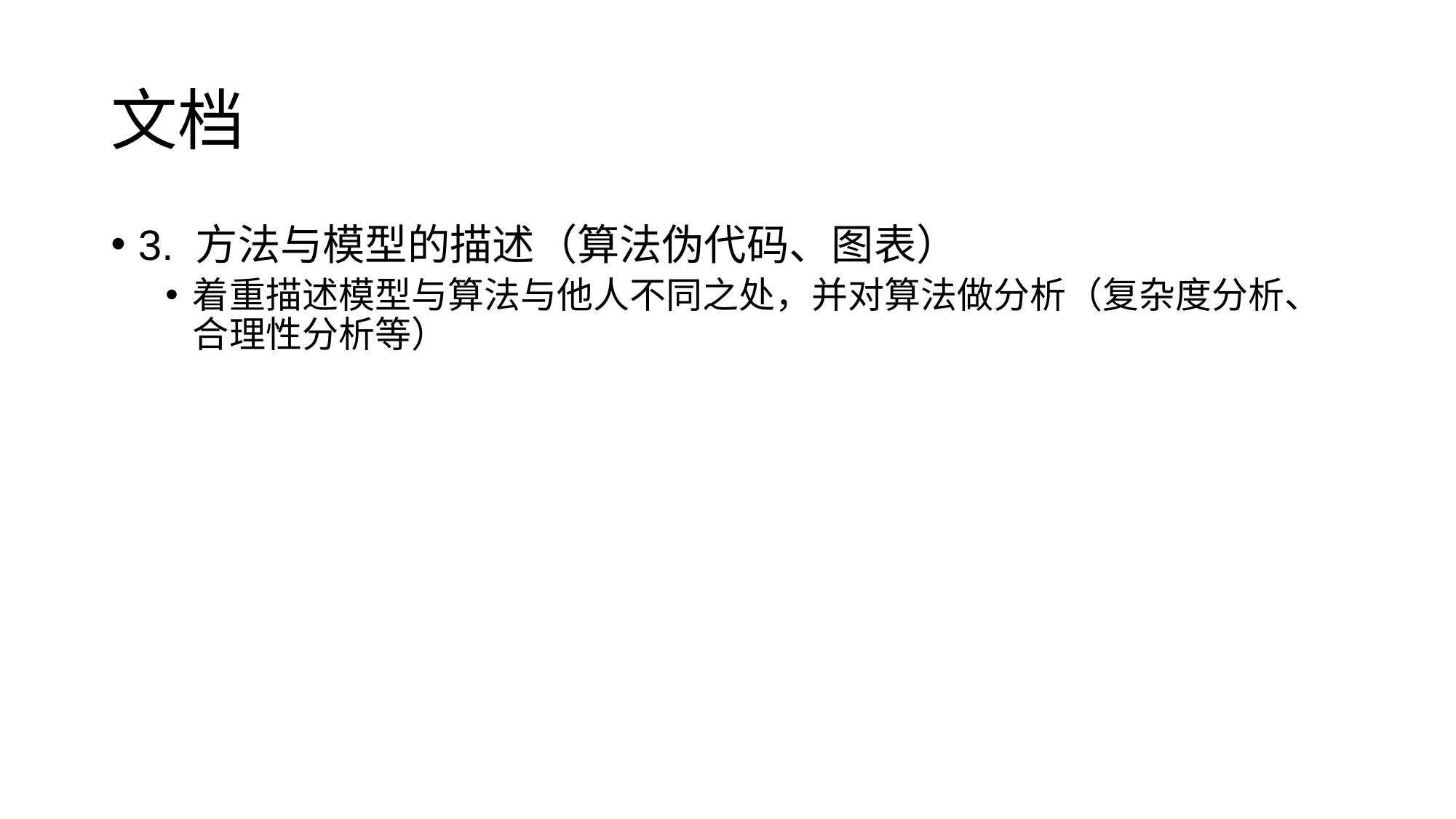

# 文档
3. 方法与模型的描述（算法伪代码、图表）
着重描述模型与算法与他人不同之处，并对算法做分析（复杂度分析、合理性分析等）